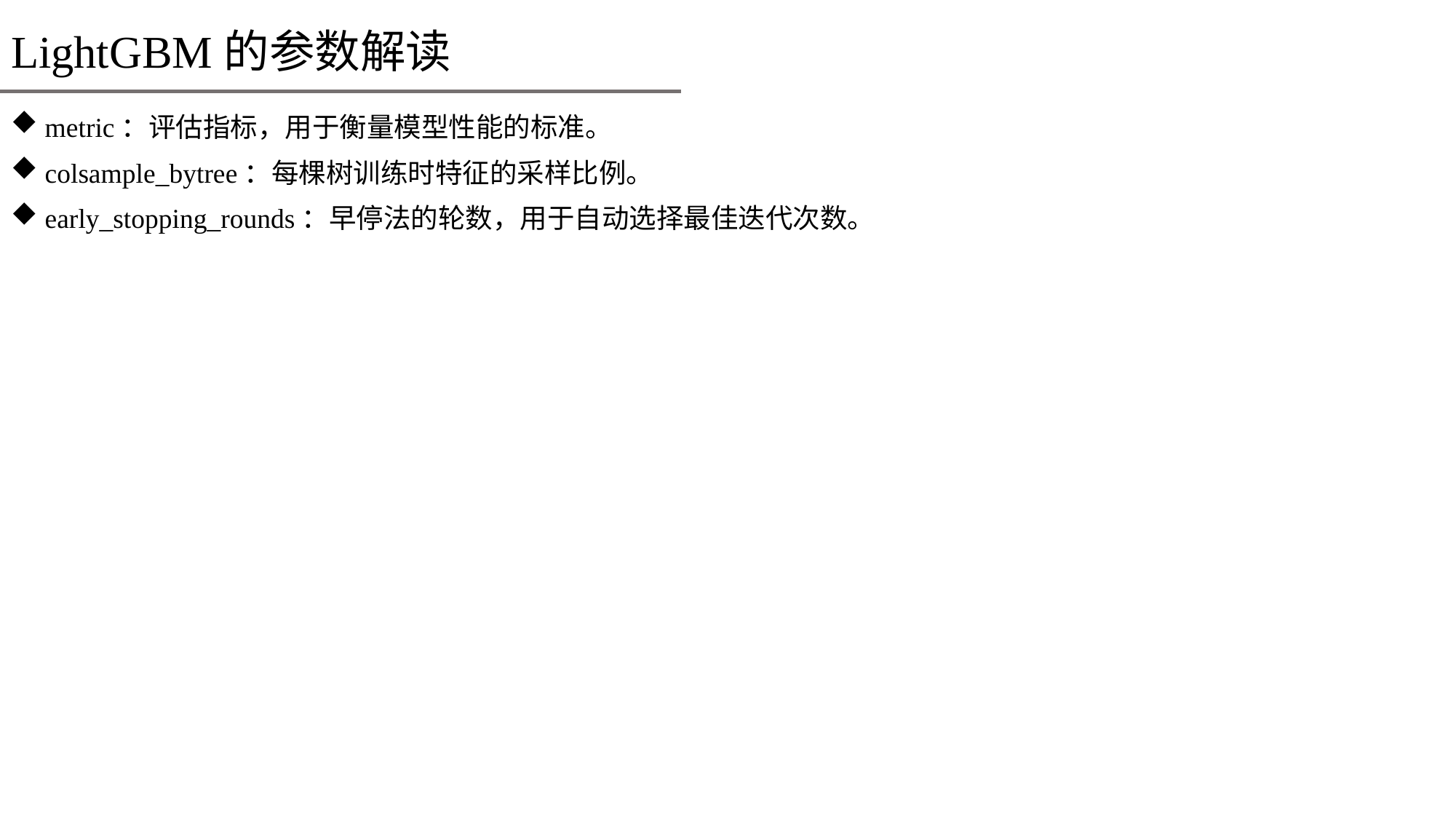

# LightGBM的参数解读
metric：评估指标，用于衡量模型性能的标准。
colsample_bytree：每棵树训练时特征的采样比例。
early_stopping_rounds：早停法的轮数，用于自动选择最佳迭代次数。